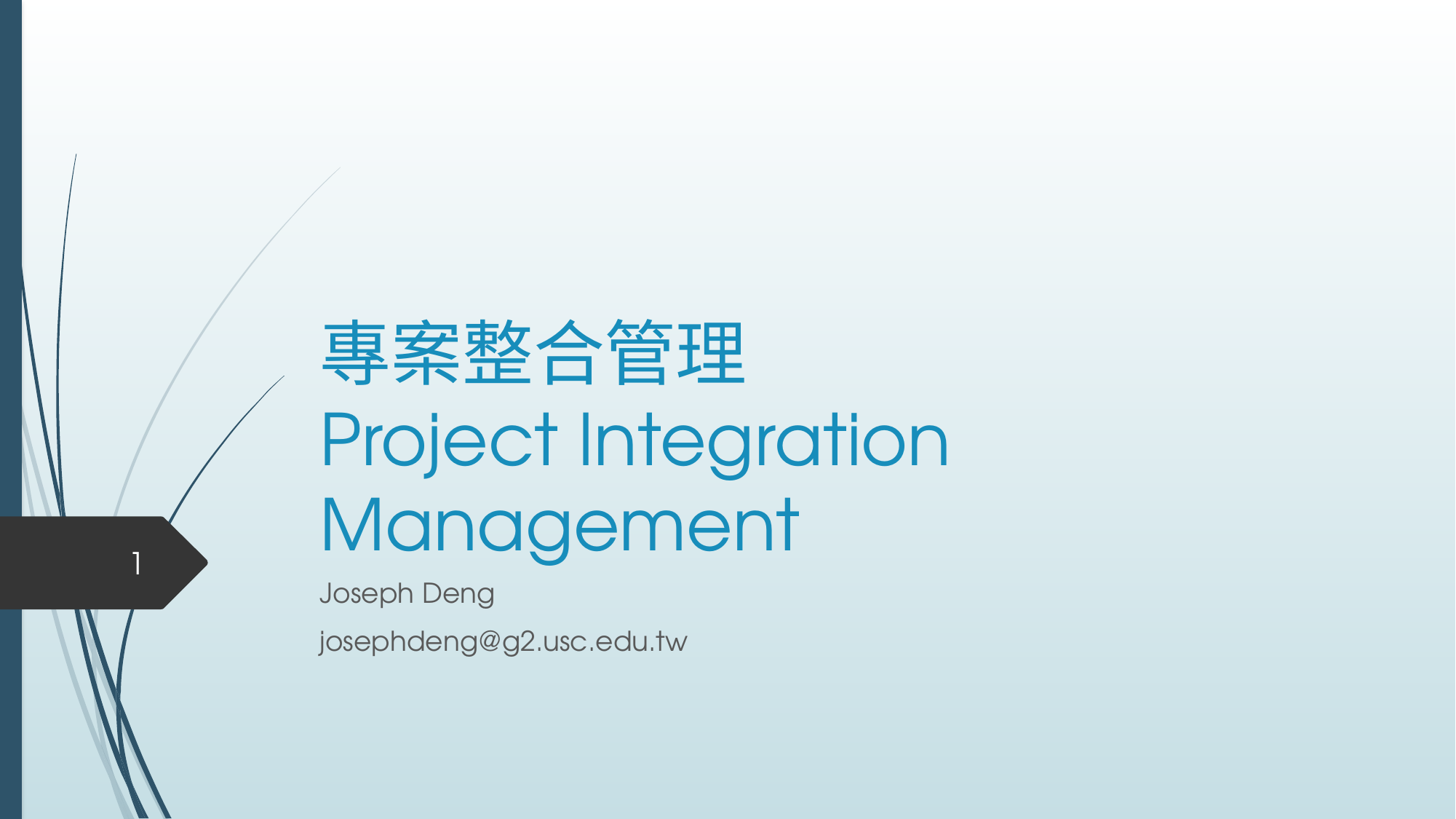

# 專案整合管理 Project Integration Management
1
Joseph Deng
josephdeng@g2.usc.edu.tw